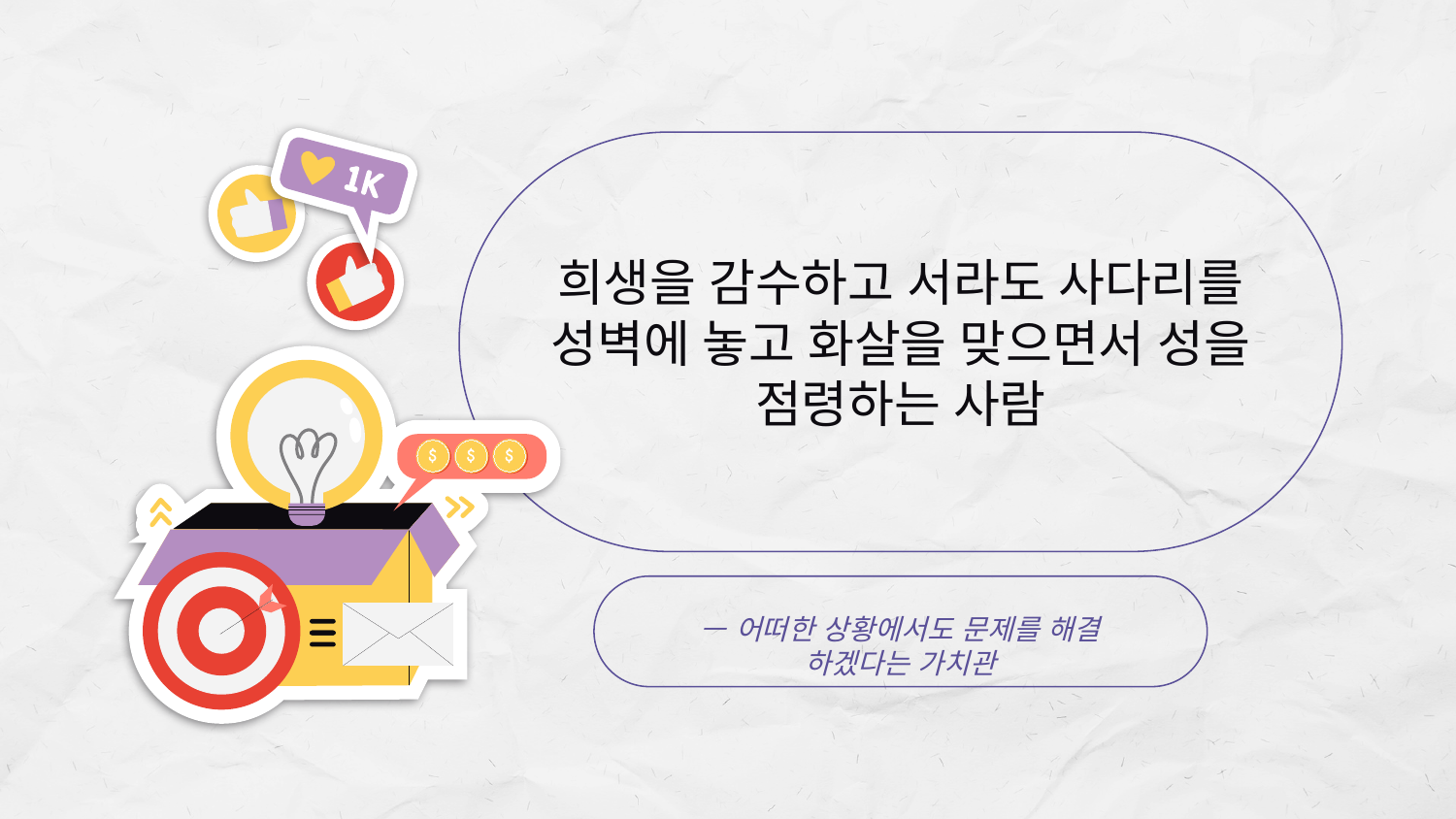

희생을 감수하고 서라도 사다리를 성벽에 놓고 화살을 맞으면서 성을 점령하는 사람

# —어떠한 상황에서도 문제를 해결 하겠다는 가치관